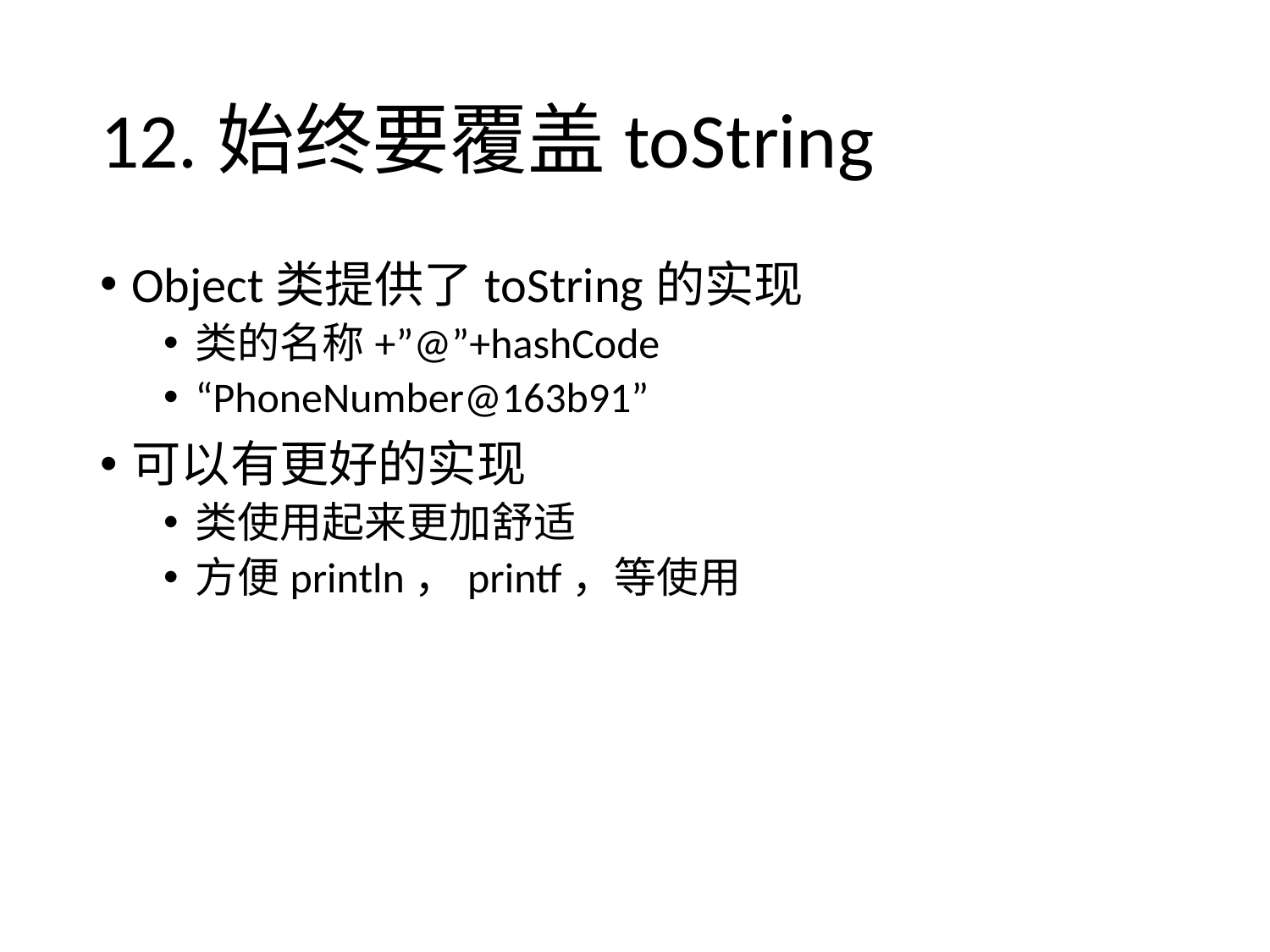

# 12.始终要覆盖toString
Object类提供了toString的实现
类的名称+”@”+hashCode
“PhoneNumber@163b91”
可以有更好的实现
类使用起来更加舒适
方便println，printf，等使用